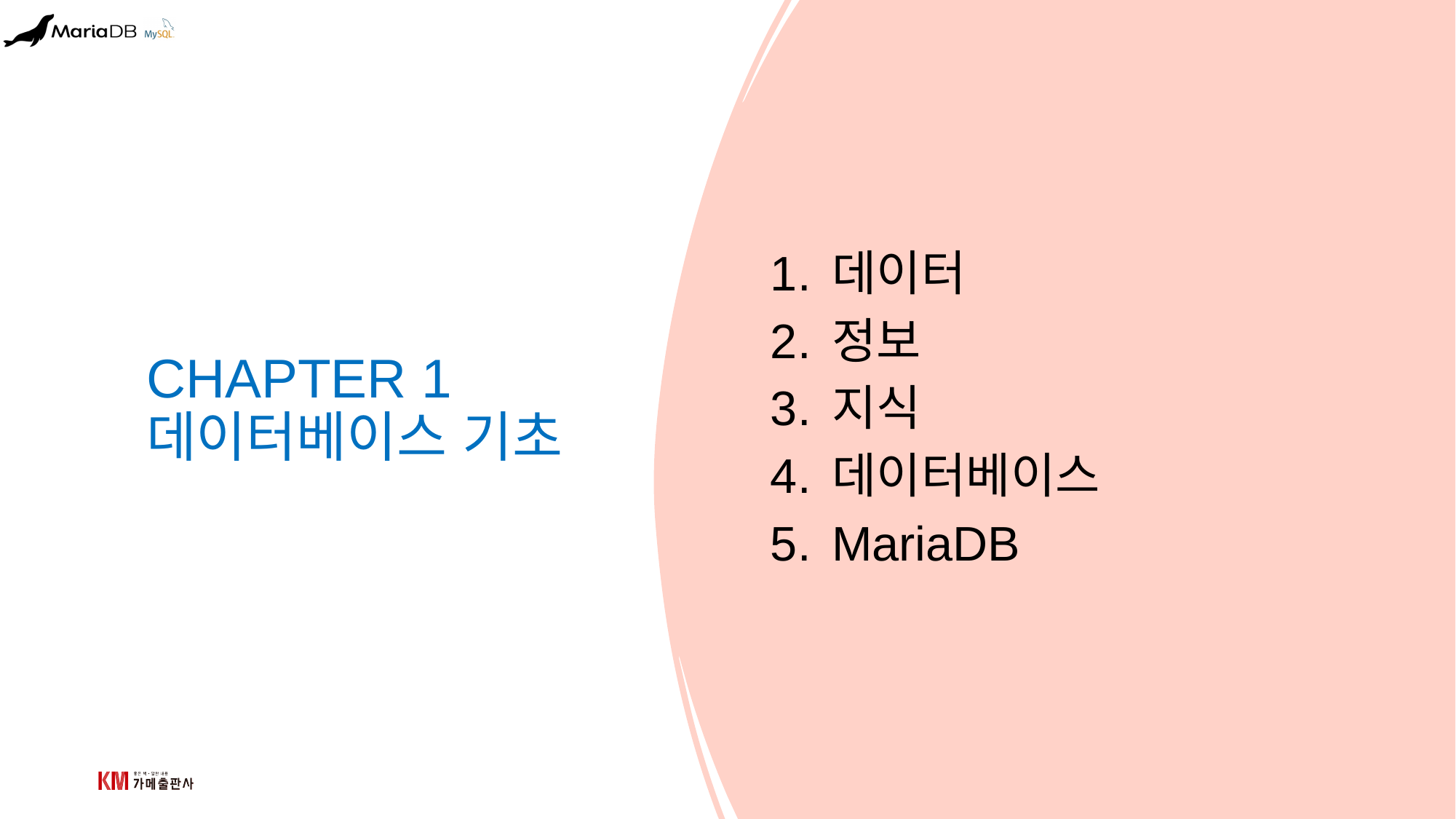

# CHAPTER 1 데이터베이스 기초
데이터
정보
지식
데이터베이스
MariaDB
2